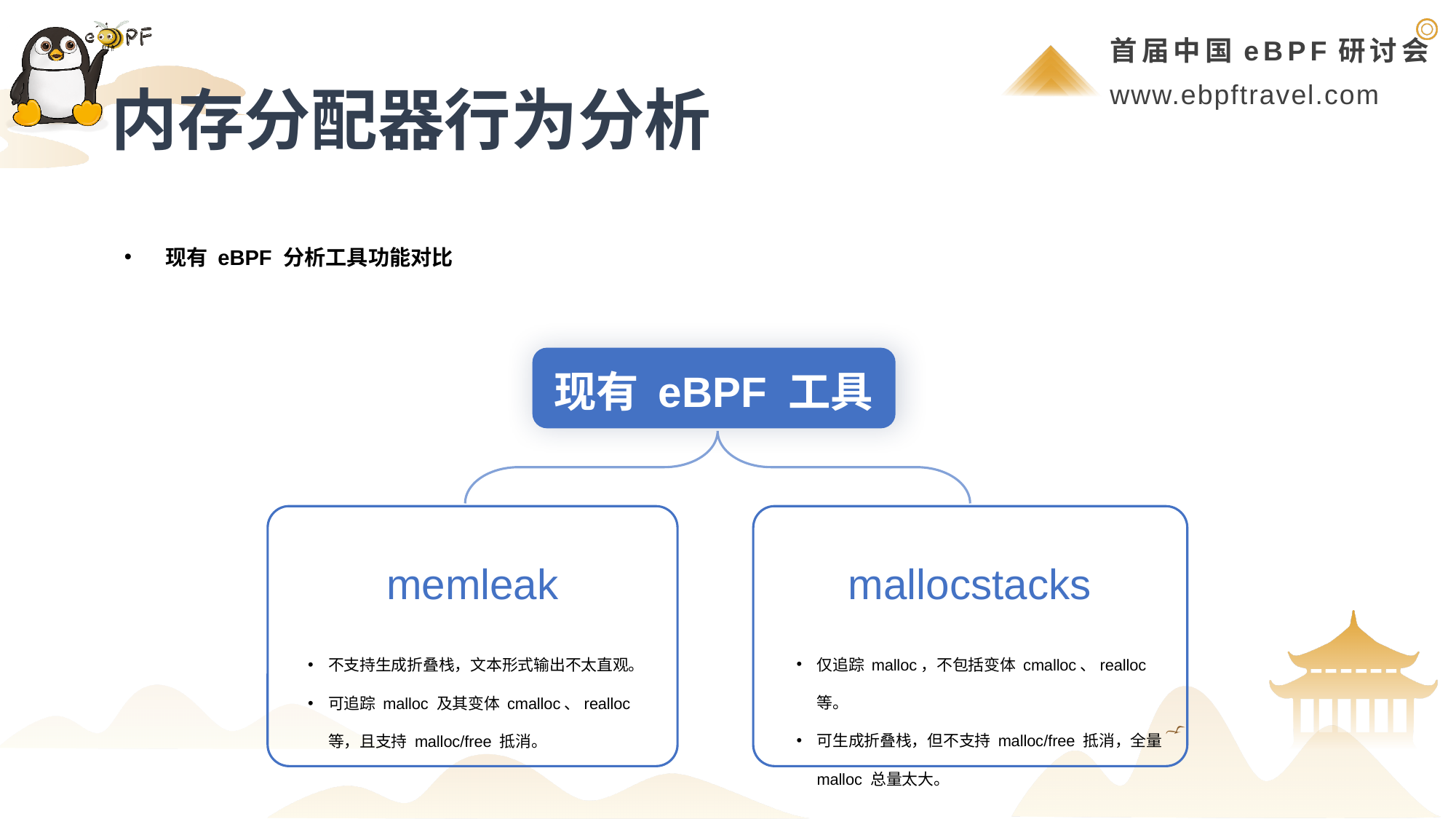

# 内存分配器行为分析
现有 eBPF 分析工具功能对比

现有 eBPF 工具

memleak
mallocstacks
仅追踪 malloc，不包括变体 cmalloc、realloc 等。
可生成折叠栈，但不支持 malloc/free 抵消，全量 malloc 总量太大。

不支持生成折叠栈，文本形式输出不太直观。
可追踪 malloc 及其变体 cmalloc、realloc 等，且支持 malloc/free 抵消。